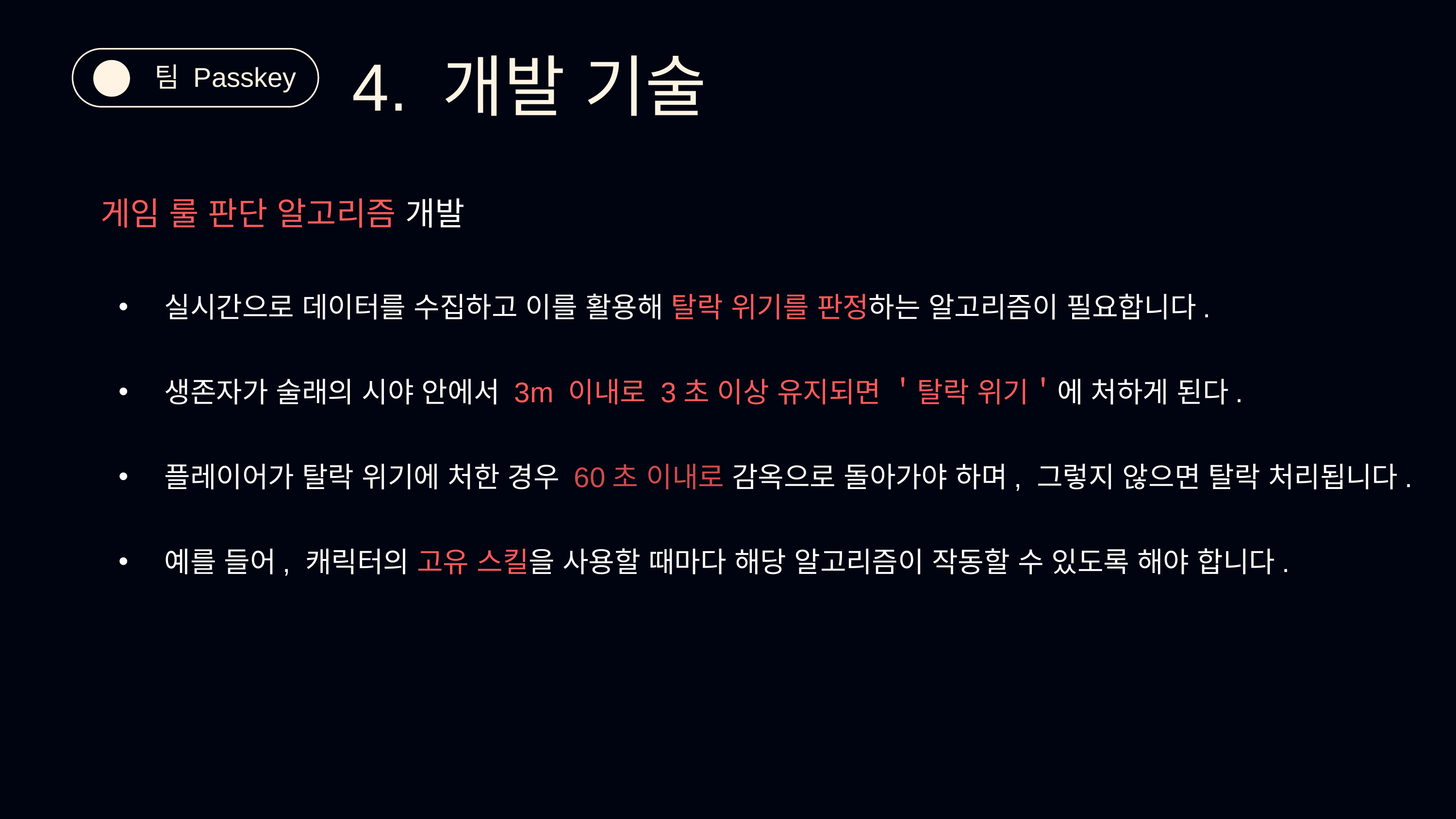

4. 개발 기술

팀 Passkey
게임 룰 판단 알고리즘 개발
실시간으로 데이터를 수집하고 이를 활용해 탈락 위기를 판정하는 알고리즘이 필요합니다.
생존자가 술래의 시야 안에서 3m 이내로 3초 이상 유지되면 ＇탈락 위기＇에 처하게 된다.
플레이어가 탈락 위기에 처한 경우 60초 이내로 감옥으로 돌아가야 하며, 그렇지 않으면 탈락 처리됩니다.
예를 들어, 캐릭터의 고유 스킬을 사용할 때마다 해당 알고리즘이 작동할 수 있도록 해야 합니다.